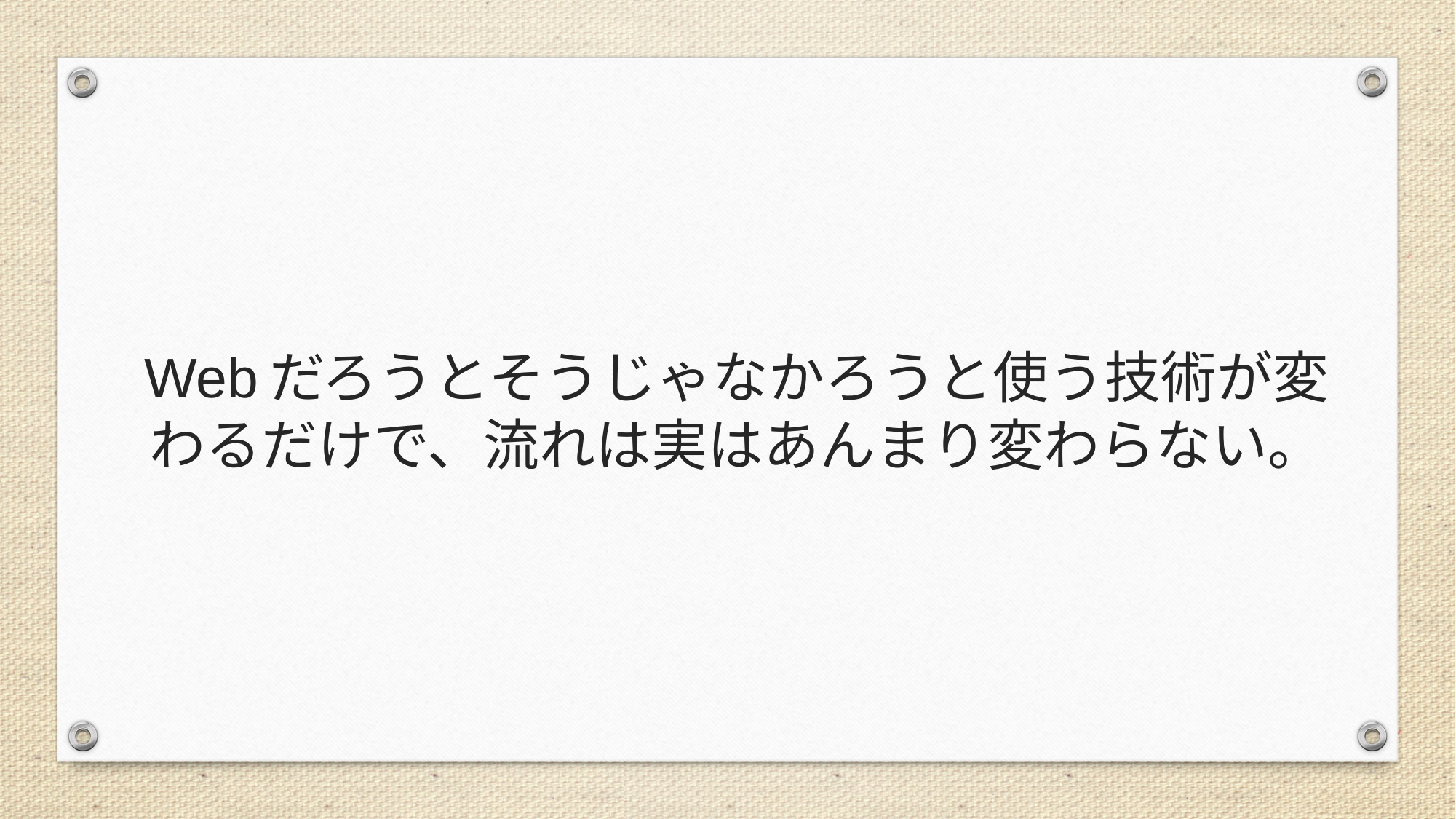

Webだろうとそうじゃなかろうと使う技術が変わるだけで、流れは実はあんまり変わらない。